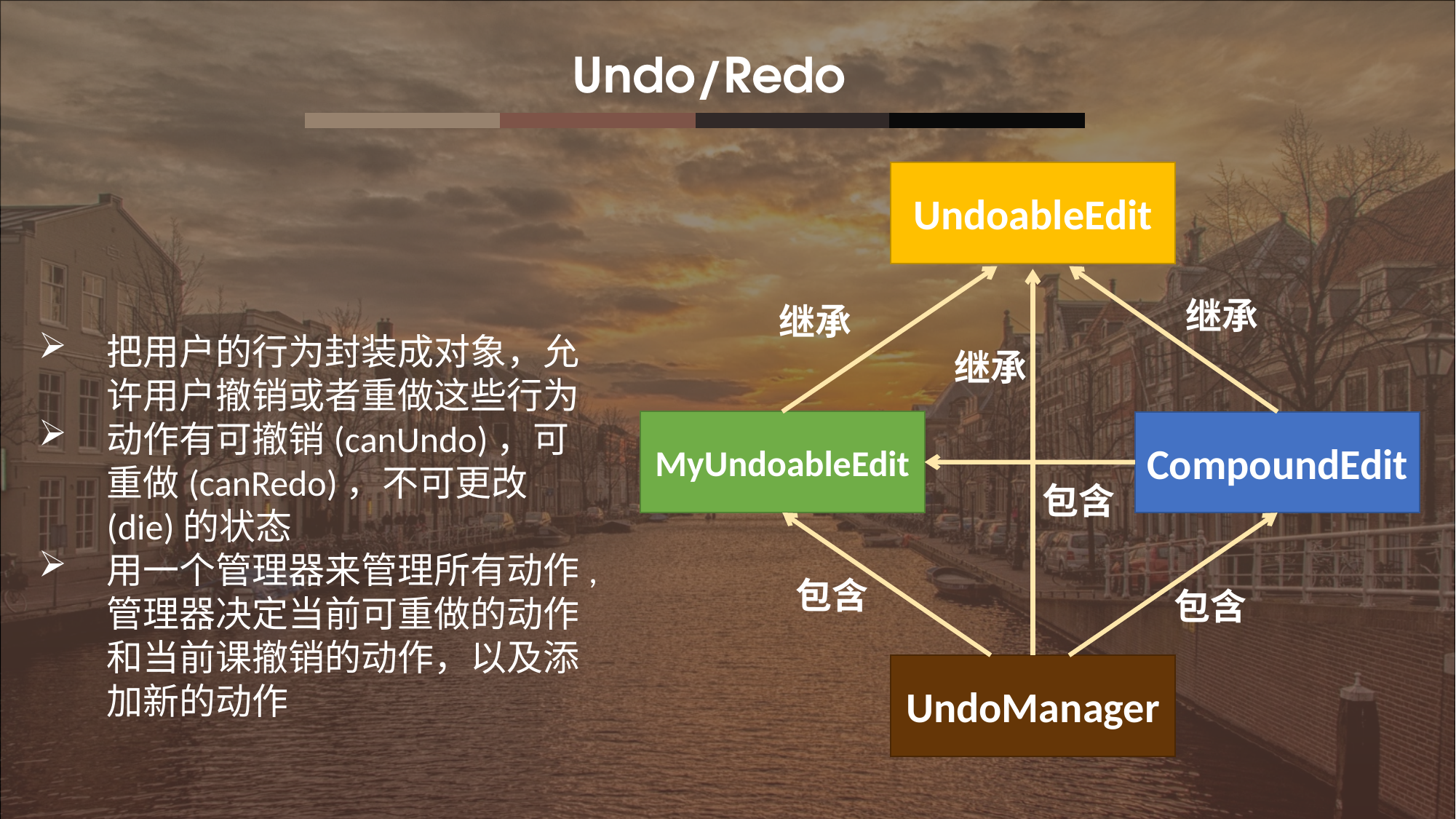

Undo/Redo
UndoableEdit
继承
继承
把用户的行为封装成对象，允许用户撤销或者重做这些行为
动作有可撤销(canUndo)，可重做(canRedo)，不可更改(die)的状态
用一个管理器来管理所有动作,管理器决定当前可重做的动作和当前课撤销的动作，以及添加新的动作
继承
MyUndoableEdit
CompoundEdit
包含
包含
包含
UndoManager